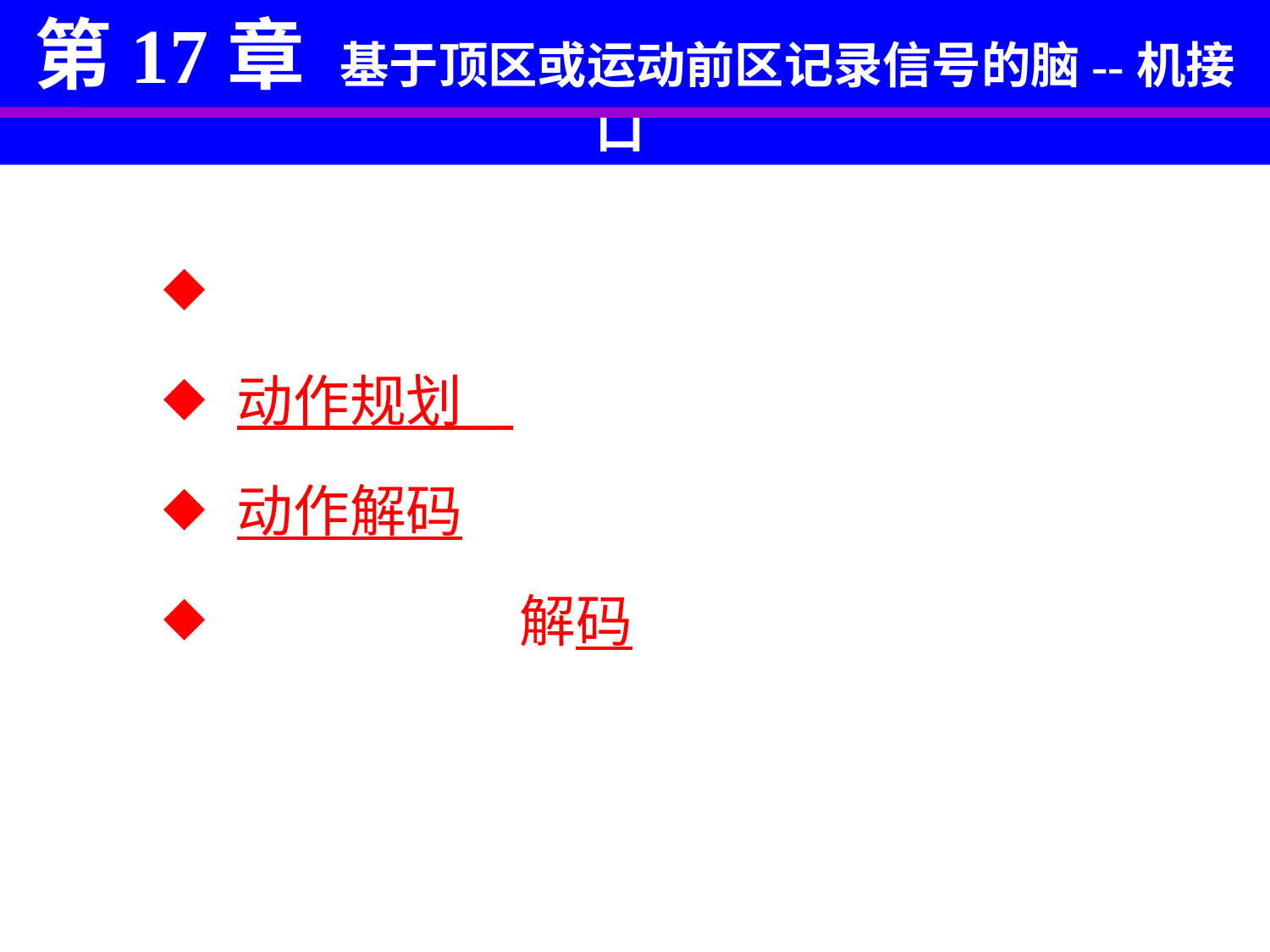

第17章  基于顶区或运动前区记录信号的脑--机接口

 解剖学结构
 动作规划
 动作解码
 局部场电位解码